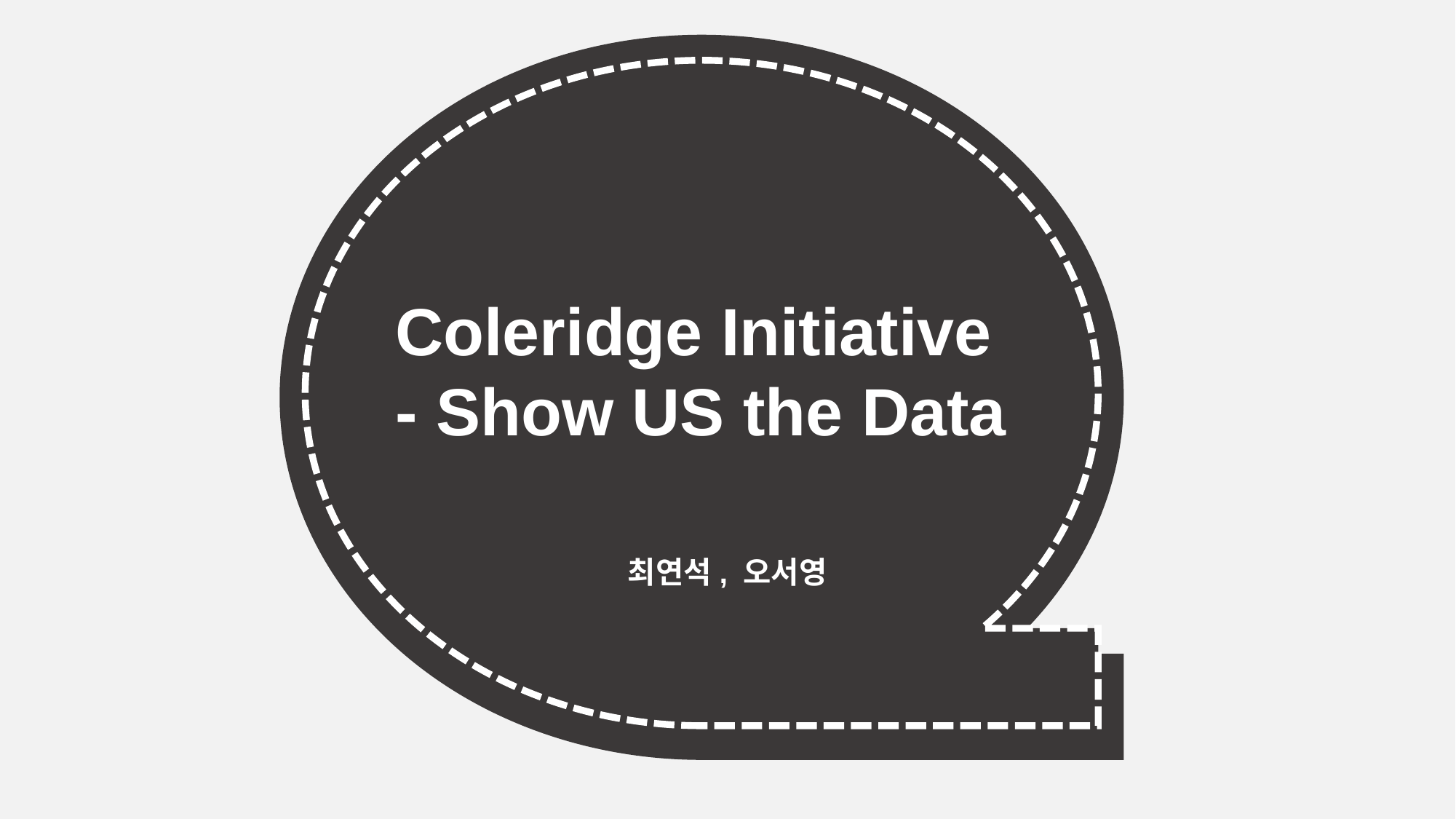

Coleridge Initiative - Show US the Data
최연석, 오서영